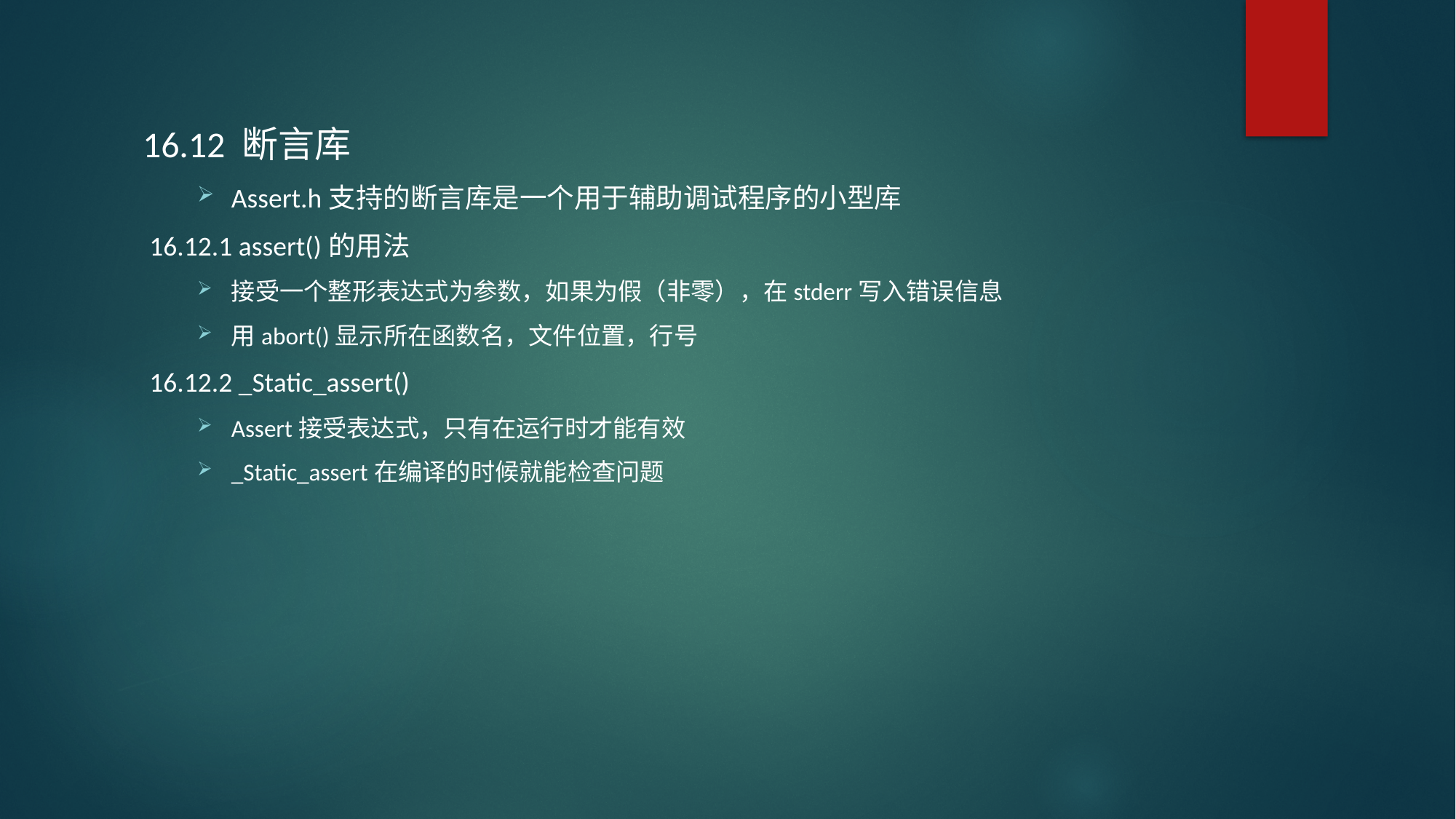

16.12 断言库
Assert.h支持的断言库是一个用于辅助调试程序的小型库
16.12.1 assert()的用法
接受一个整形表达式为参数，如果为假（非零），在stderr写入错误信息
用abort()显示所在函数名，文件位置，行号
16.12.2 _Static_assert()
Assert接受表达式，只有在运行时才能有效
_Static_assert在编译的时候就能检查问题